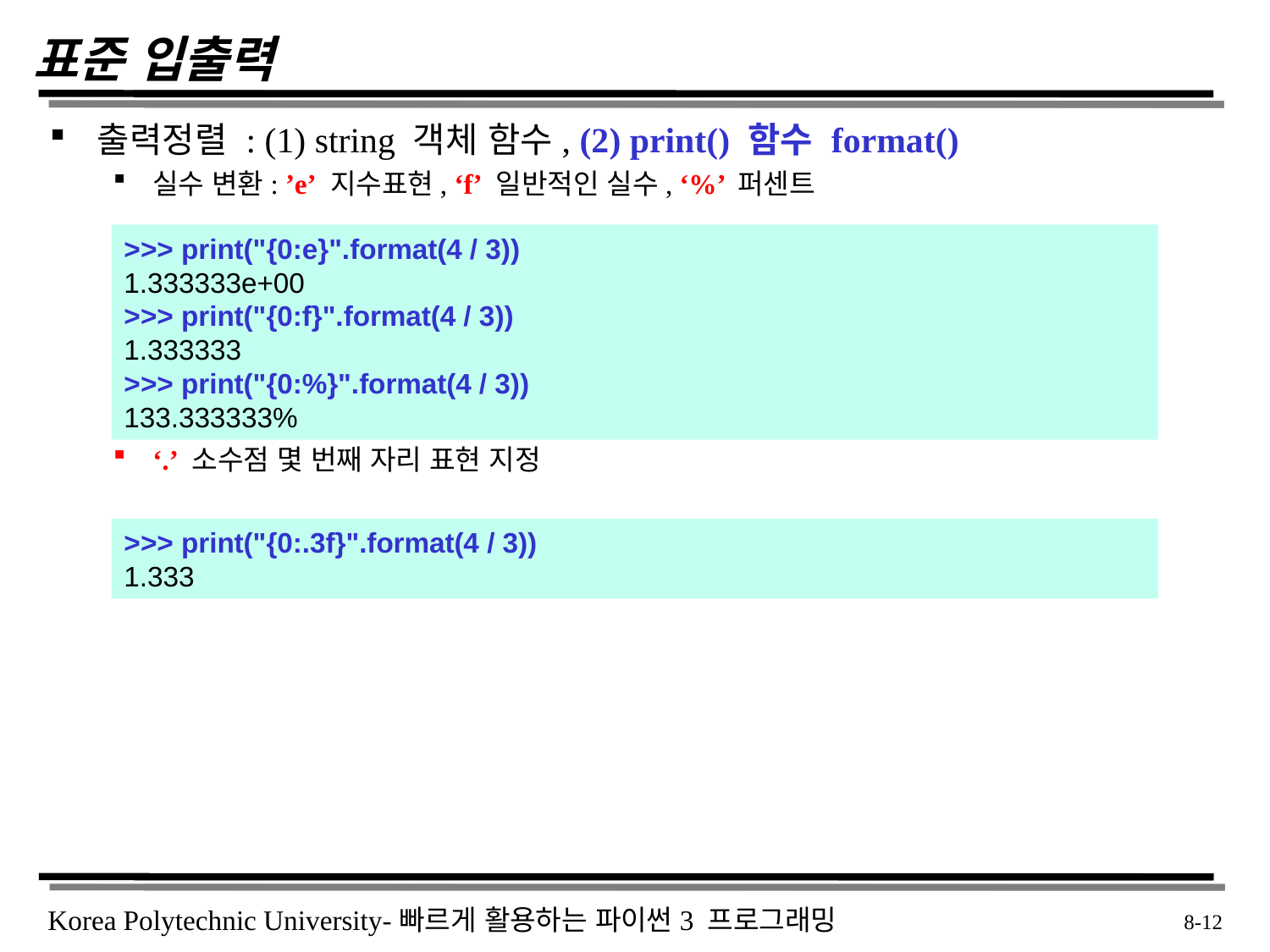

# 표준 입출력
출력정렬 : (1) string 객체 함수, (2) print() 함수 format()
실수 변환: ’e’ 지수표현, ‘f’ 일반적인 실수, ‘%’ 퍼센트

‘.’ 소수점 몇 번째 자리 표현 지정

>>> print("{0:e}".format(4 / 3))
1.333333e+00
>>> print("{0:f}".format(4 / 3))
1.333333
>>> print("{0:%}".format(4 / 3))
133.333333%
>>> print("{0:.3f}".format(4 / 3))
1.333
 8-12